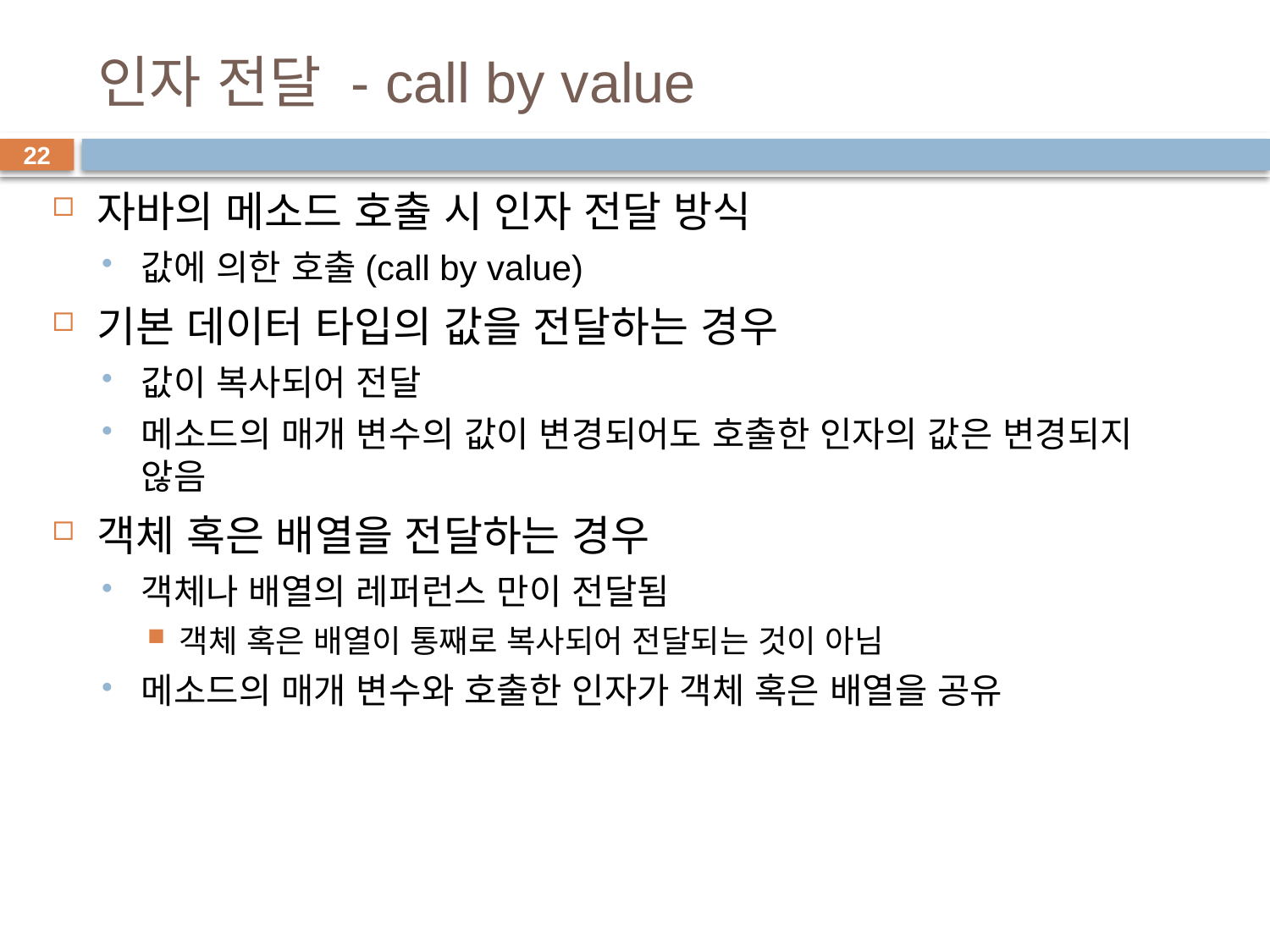

# 인자 전달 - call by value
22
자바의 메소드 호출 시 인자 전달 방식
값에 의한 호출(call by value)
기본 데이터 타입의 값을 전달하는 경우
값이 복사되어 전달
메소드의 매개 변수의 값이 변경되어도 호출한 인자의 값은 변경되지 않음
객체 혹은 배열을 전달하는 경우
객체나 배열의 레퍼런스 만이 전달됨
객체 혹은 배열이 통째로 복사되어 전달되는 것이 아님
메소드의 매개 변수와 호출한 인자가 객체 혹은 배열을 공유